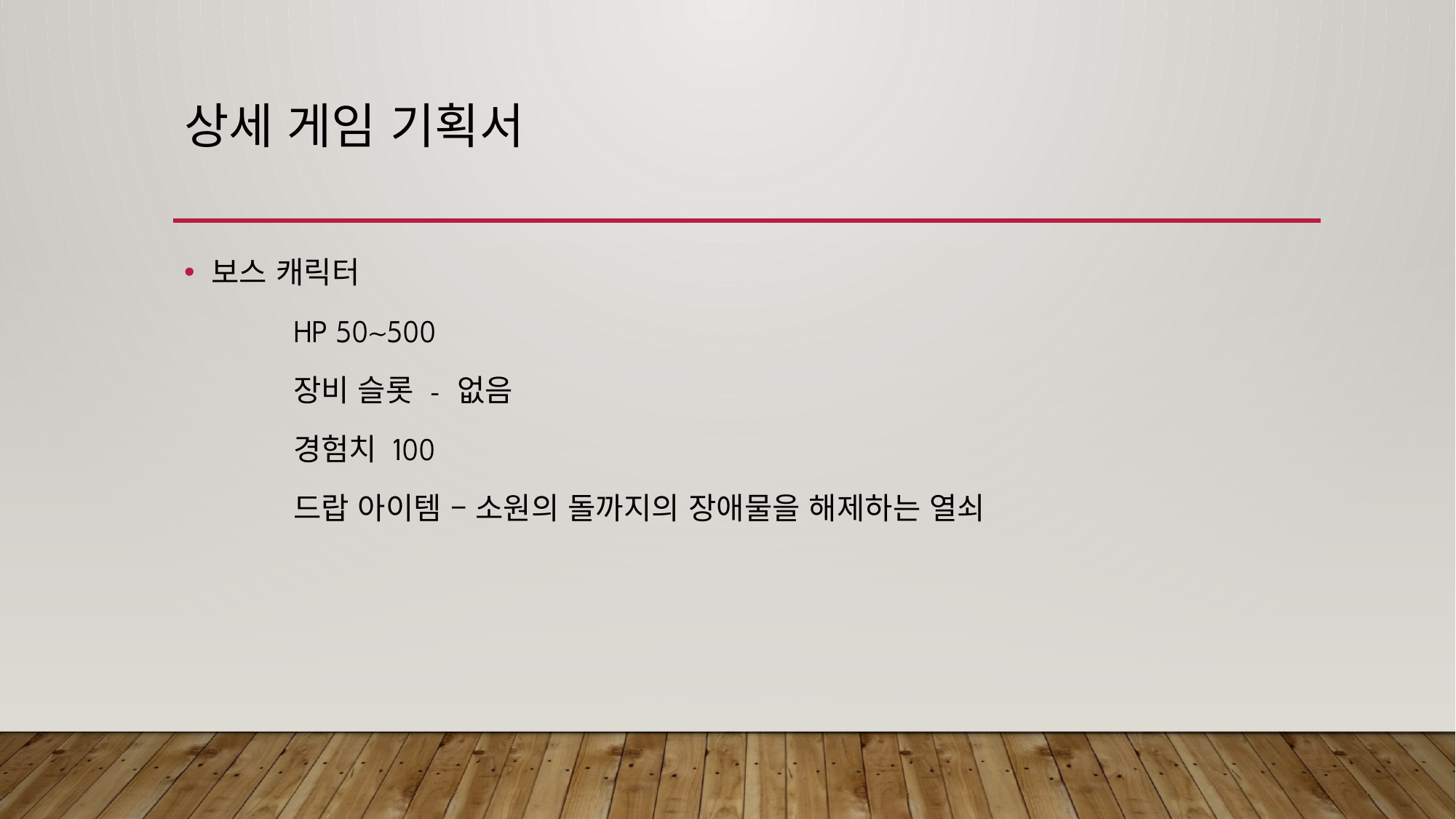

# 상세 게임 기획서
보스 캐릭터
	HP 50~500
	장비 슬롯 - 없음
	경험치 100
	드랍 아이템 – 소원의 돌까지의 장애물을 해제하는 열쇠